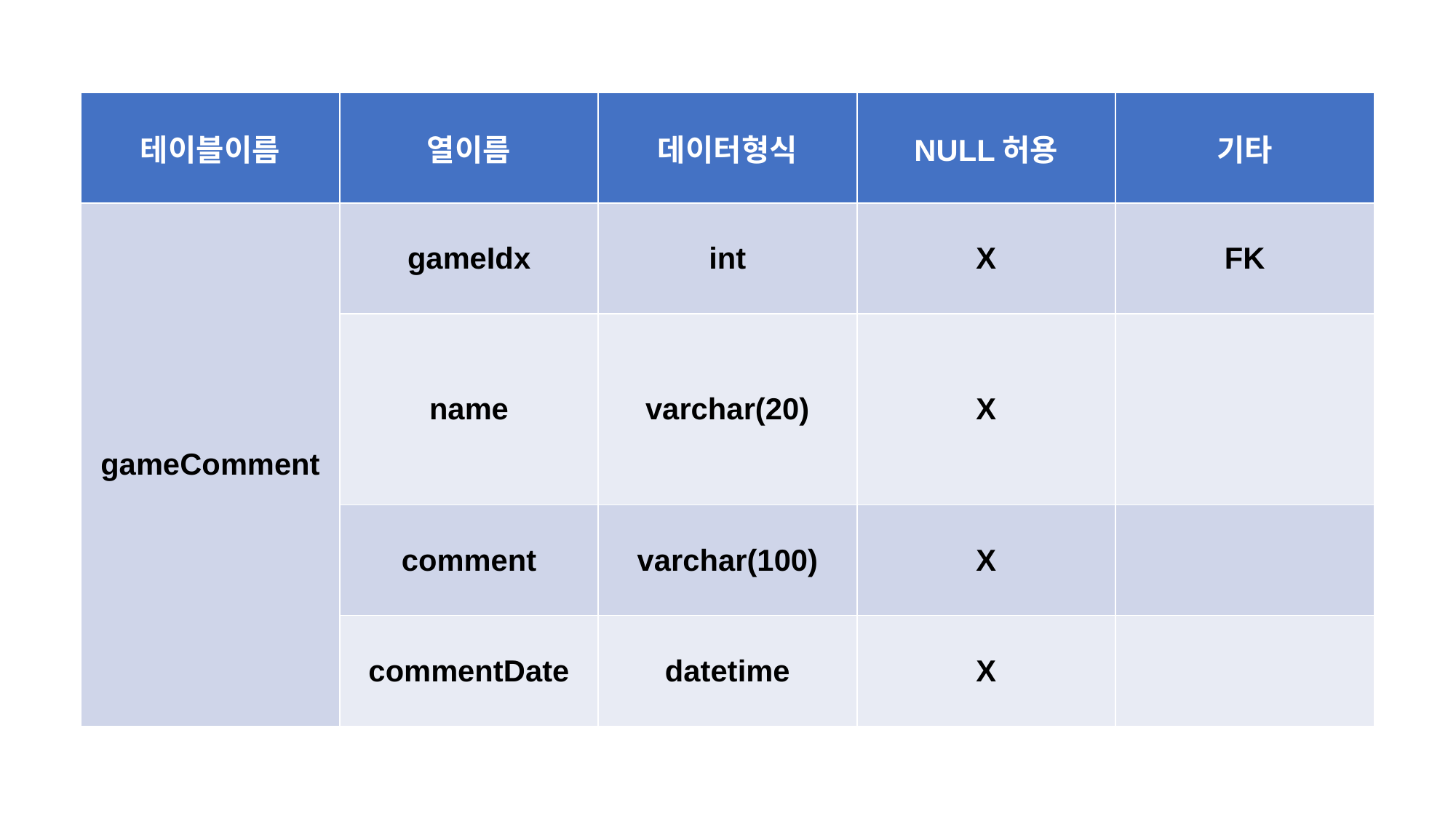

| 테이블이름 | 열이름 | 데이터형식 | NULL허용 | 기타 |
| --- | --- | --- | --- | --- |
| gameComment | gameIdx | int | X | FK |
|  | name | varchar(20) | X |  |
|  | comment | varchar(100) | X |  |
|  | commentDate | datetime | X |  |